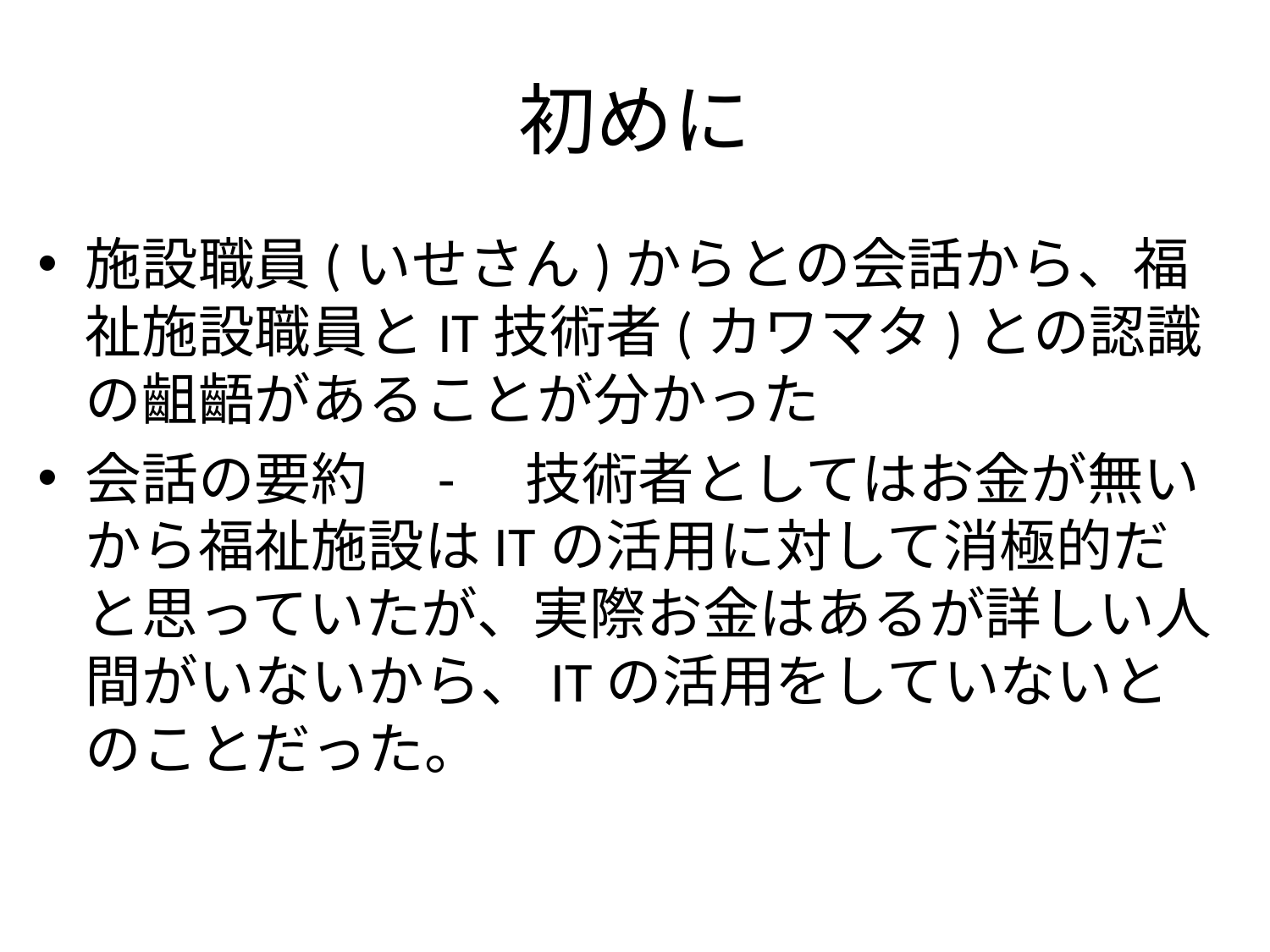

# 初めに
施設職員(いせさん)からとの会話から、福祉施設職員とIT技術者(カワマタ)との認識の齟齬があることが分かった
会話の要約　-　技術者としてはお金が無いから福祉施設はITの活用に対して消極的だと思っていたが、実際お金はあるが詳しい人間がいないから、ITの活用をしていないとのことだった。